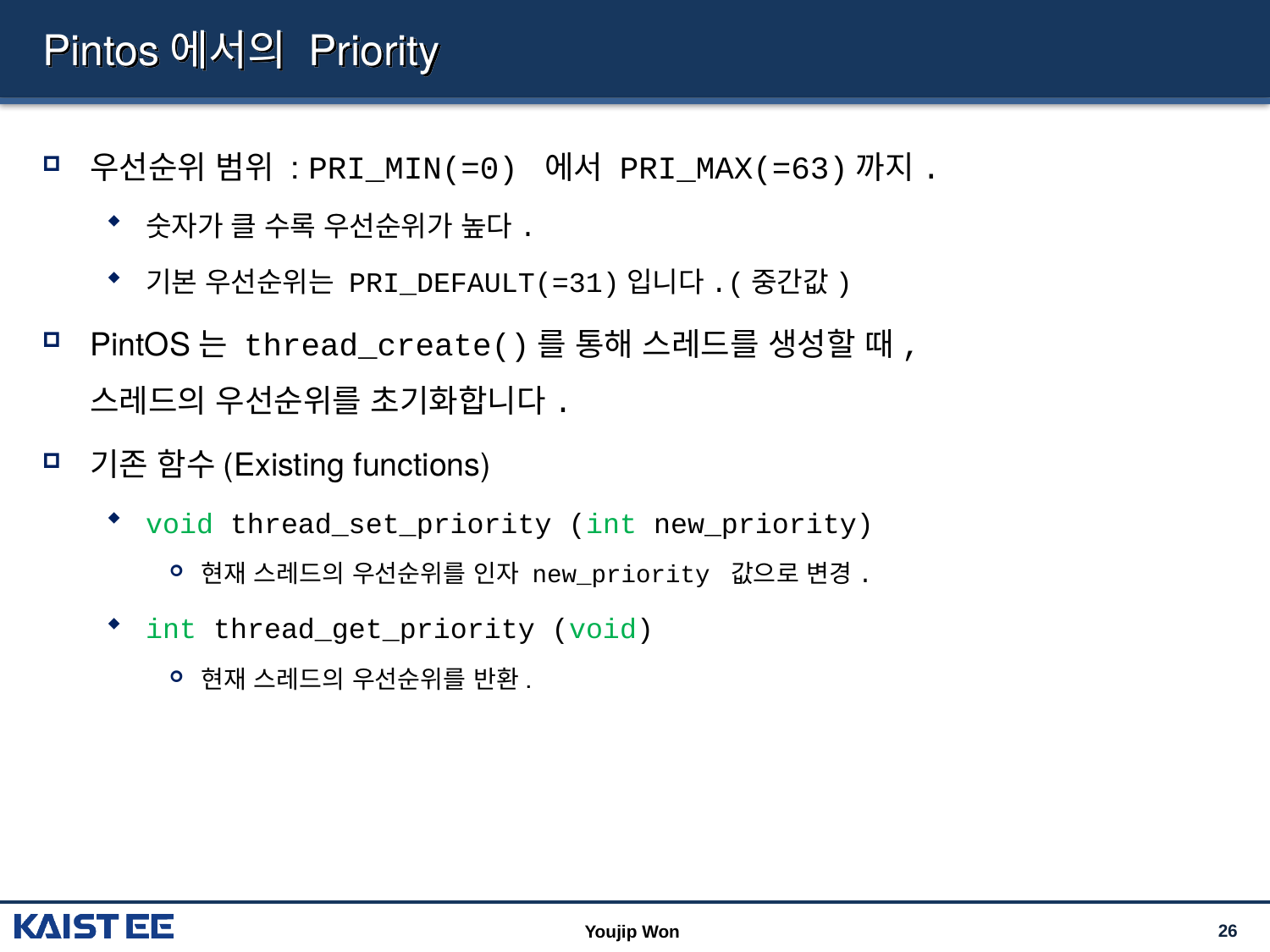

# Pintos에서의 Priority
우선순위 범위 : PRI_MIN(=0) 에서 PRI_MAX(=63)까지.
숫자가 클 수록 우선순위가 높다.
기본 우선순위는 PRI_DEFAULT(=31)입니다.(중간값)
PintOS는 thread_create()를 통해 스레드를 생성할 때,
스레드의 우선순위를 초기화합니다.
기존 함수(Existing functions)
void thread_set_priority (int new_priority)
현재 스레드의 우선순위를 인자 new_priority 값으로 변경.
int thread_get_priority (void)
현재 스레드의 우선순위를 반환.
Youjip Won
26